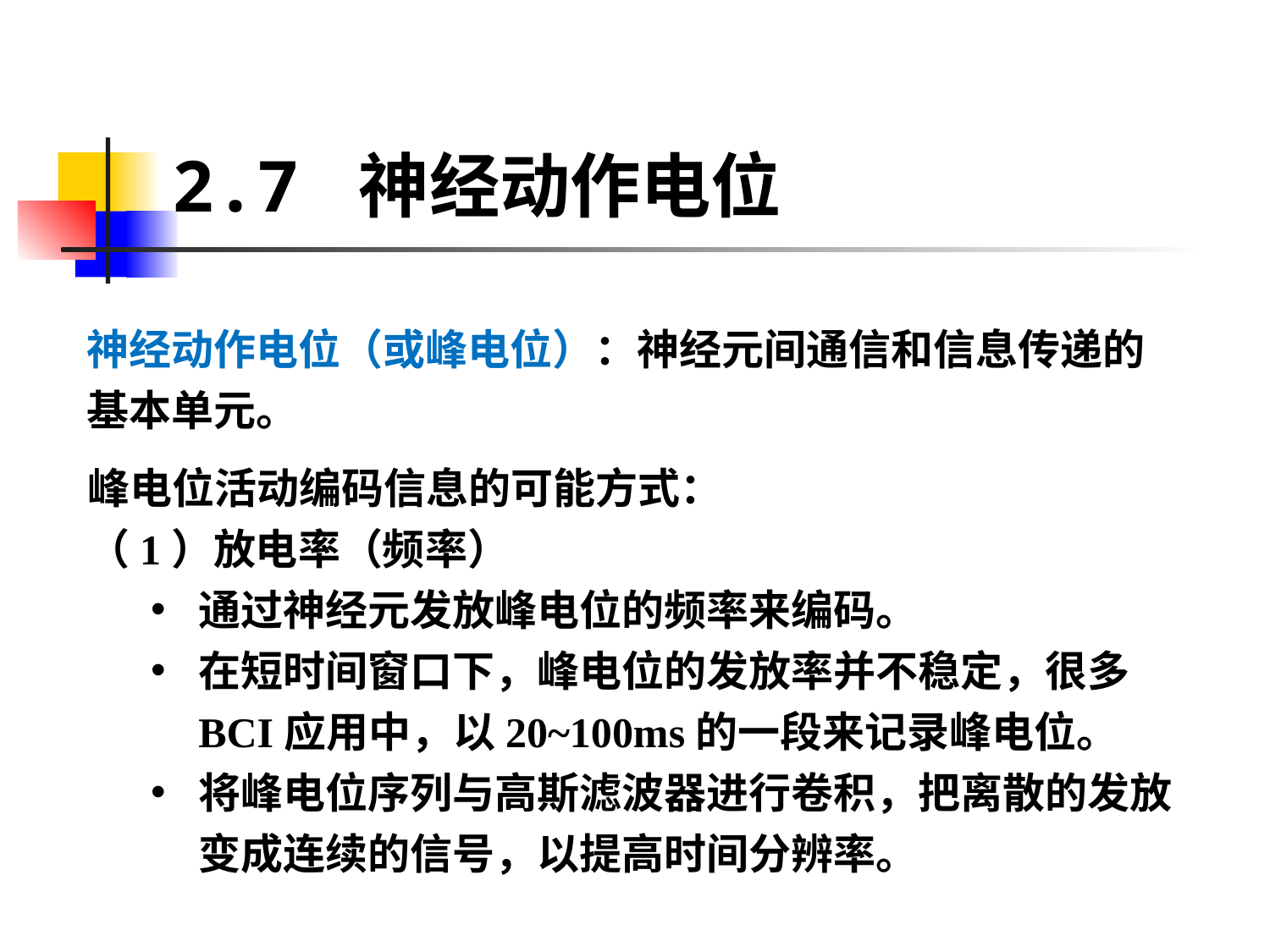

# 2.7 神经动作电位
神经动作电位（或峰电位）：神经元间通信和信息传递的基本单元。
峰电位活动编码信息的可能方式：
（1）放电率（频率）
通过神经元发放峰电位的频率来编码。
在短时间窗口下，峰电位的发放率并不稳定，很多BCI应用中，以20~100ms的一段来记录峰电位。
将峰电位序列与高斯滤波器进行卷积，把离散的发放变成连续的信号，以提高时间分辨率。